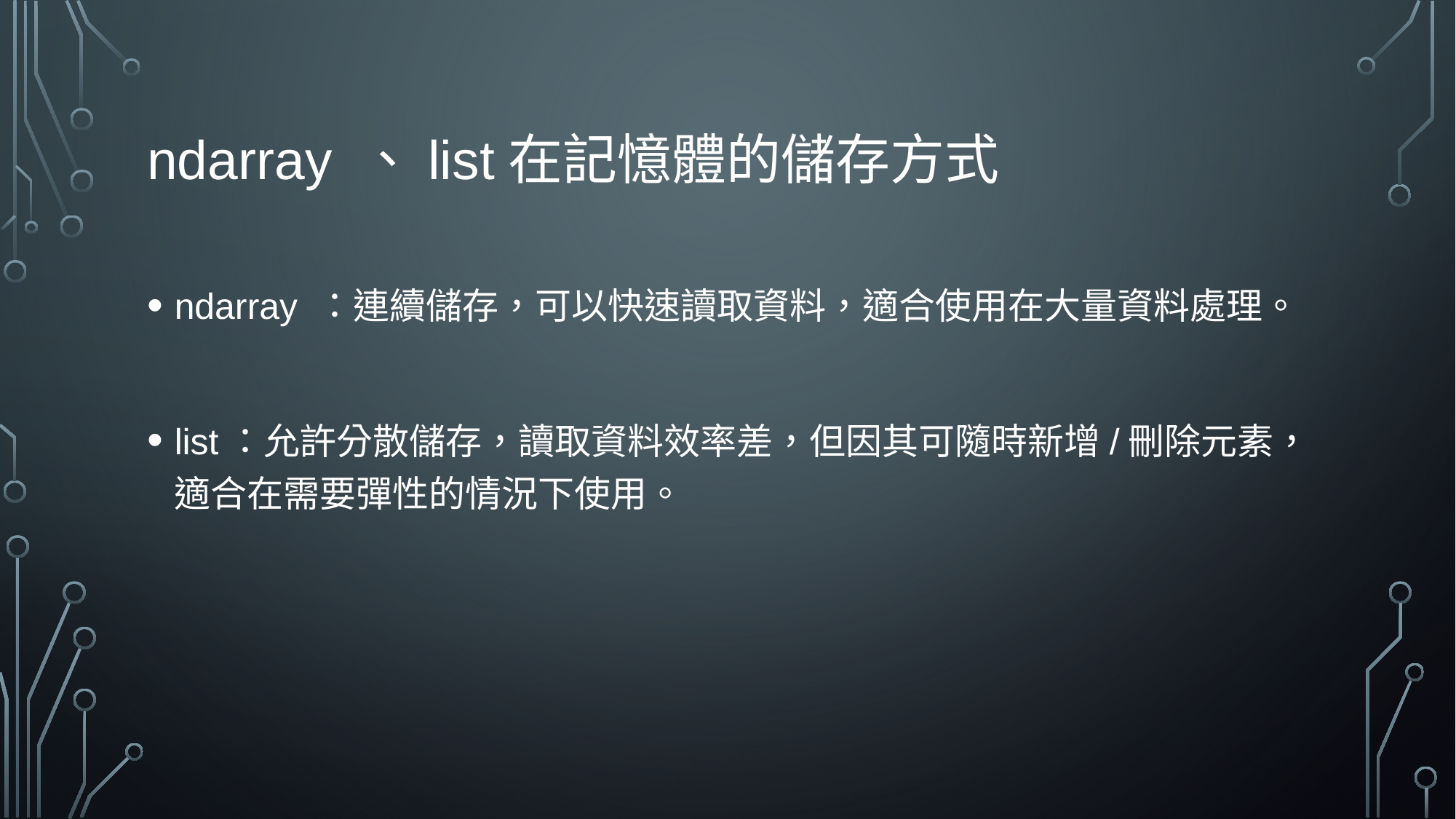

# ndarray 、list在記憶體的儲存方式
ndarray ：連續儲存，可以快速讀取資料，適合使用在大量資料處理。

list：允許分散儲存，讀取資料效率差，但因其可隨時新增/刪除元素，適合在需要彈性的情況下使用。